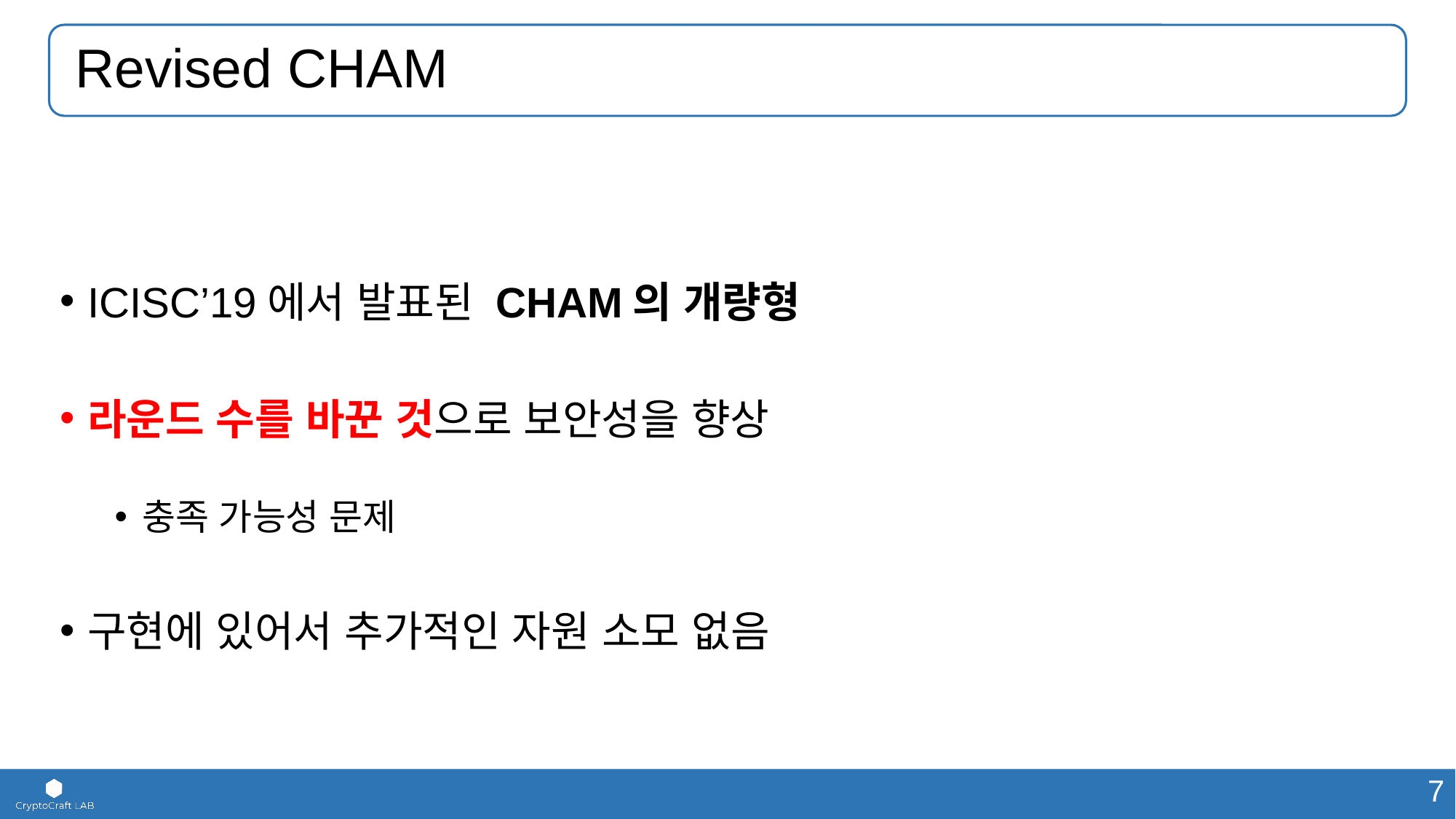

# Revised CHAM
ICISC’19에서 발표된 CHAM의 개량형
라운드 수를 바꾼 것으로 보안성을 향상
충족 가능성 문제
구현에 있어서 추가적인 자원 소모 없음